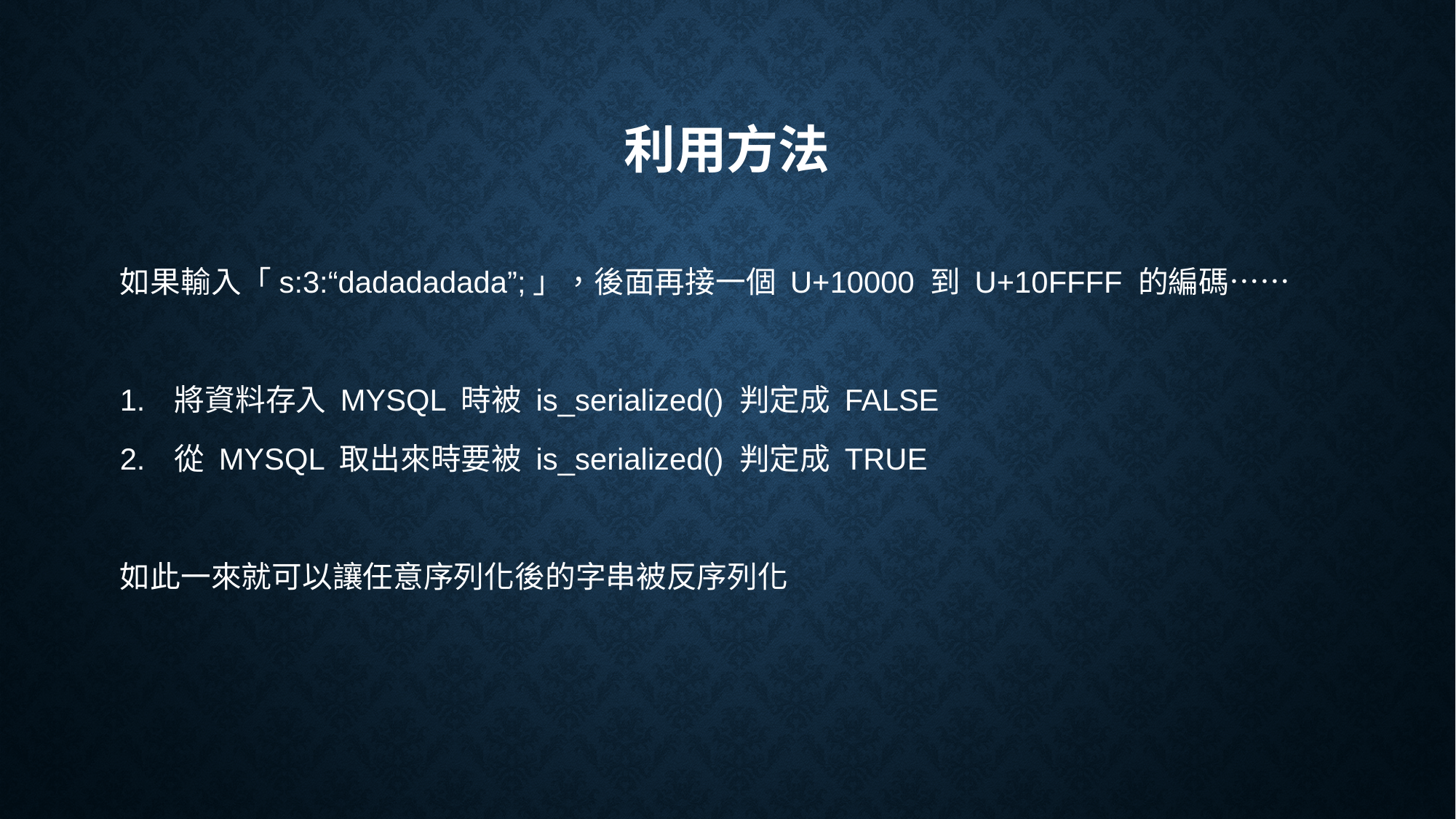

# 利用方法
如果輸入「s:3:“dadadadada”;」，後面再接一個 U+10000 到 U+10FFFF 的編碼……

將資料存入 MYSQL 時被 is_serialized() 判定成 FALSE
從 MYSQL 取出來時要被 is_serialized() 判定成 TRUE

如此一來就可以讓任意序列化後的字串被反序列化